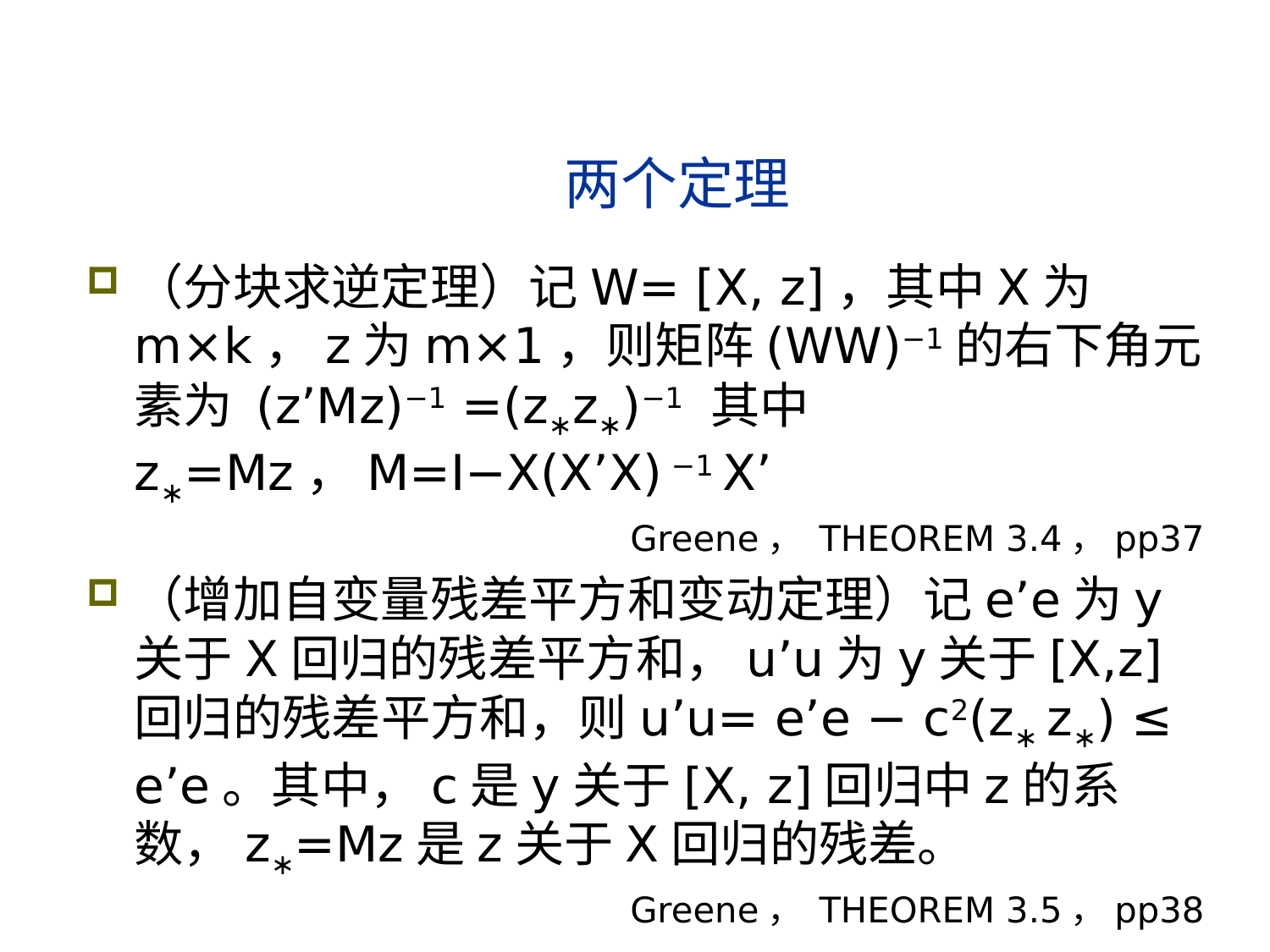

# 两个定理
（分块求逆定理）记W= [X, z]，其中X为m×k，z为m×1，则矩阵(WW)−1的右下角元素为 (z’Mz)−1 =(z∗z∗)−1 其中z∗=Mz，M=I−X(X’X) −1 X’
Greene， THEOREM 3.4，pp37
（增加自变量残差平方和变动定理）记e’e为y关于X回归的残差平方和，u’u为y关于[X,z]回归的残差平方和，则u’u= e’e − c2(z∗ z∗) ≤ e’e。其中，c是y关于[X, z]回归中z的系数，z∗=Mz是z关于X回归的残差。
Greene， THEOREM 3.5，pp38